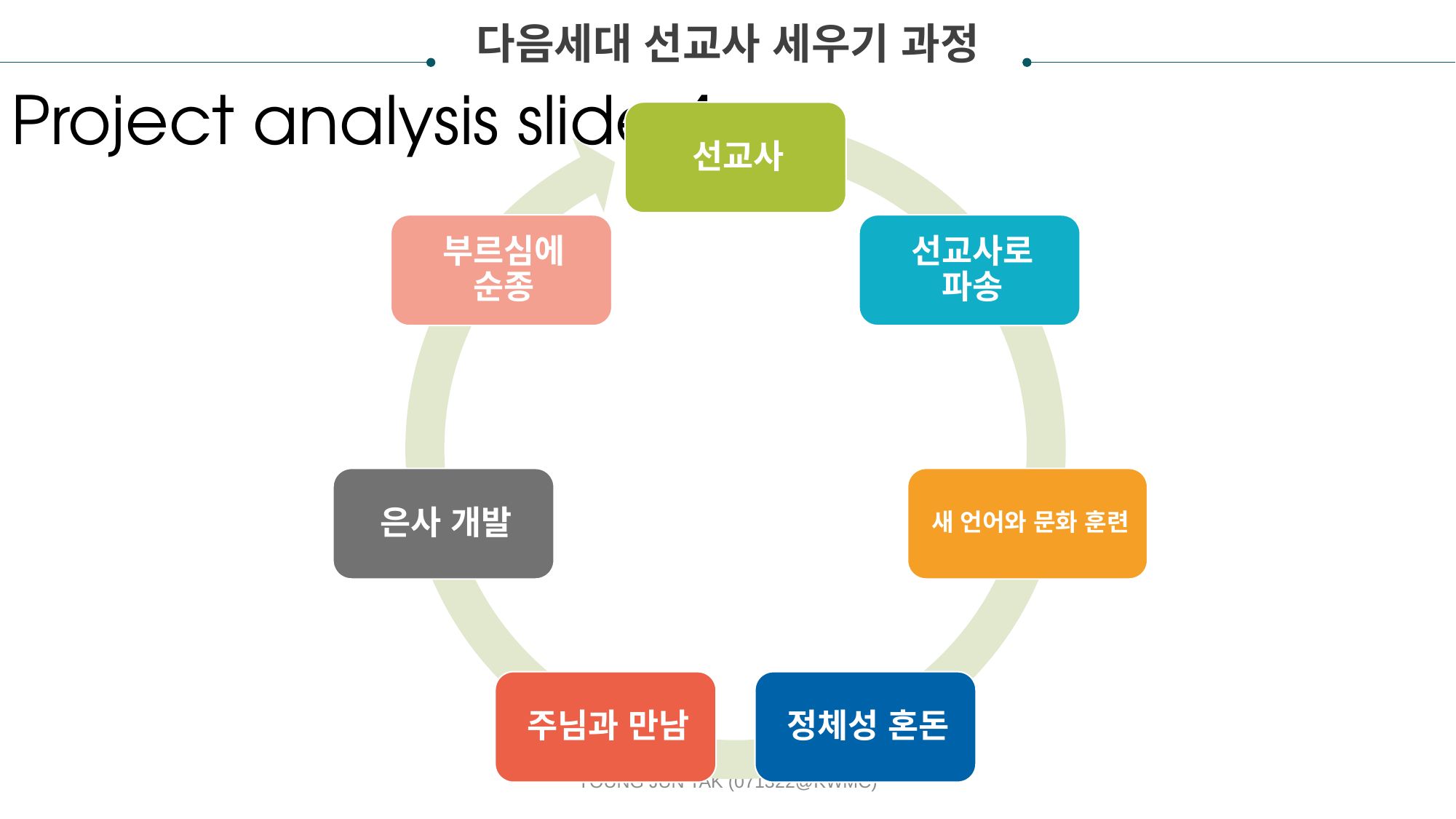

다음세대 선교사 세우기 과정
Project analysis slide 4
선교사
선교사로 파송
새 언어와 문화 훈련
정체성 혼돈
주님과 만남
은사 개발
부르심에 순종
건강한 가정
남
CMF
결혼 교실
건강한 교회
결혼
여
건강한 선교
YOUNG JUN TAK (071322@KWMC)